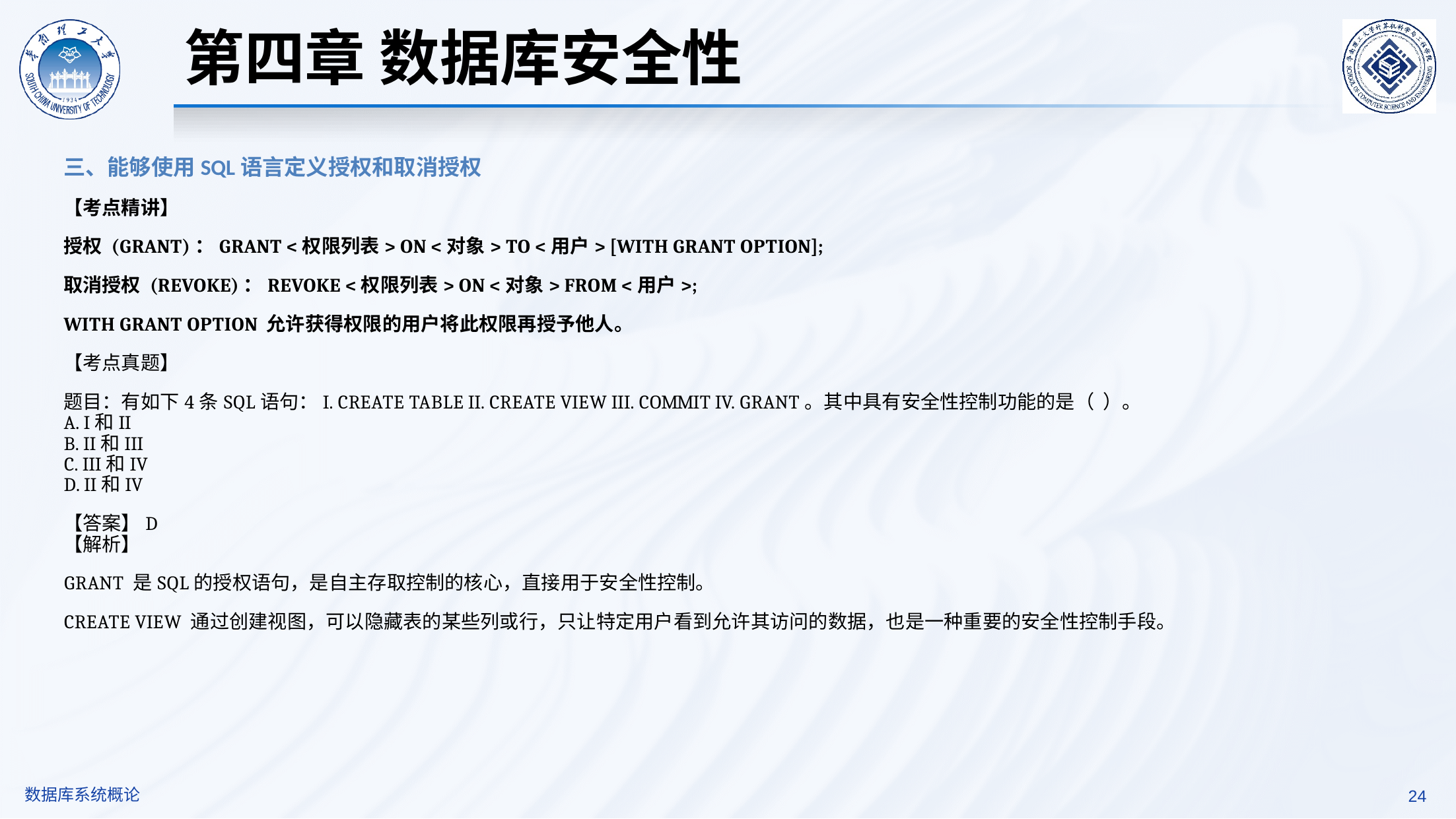

第四章 数据库安全性

三、能够使用SQL语言定义授权和取消授权
【考点精讲】
授权 (GRANT)：GRANT <权限列表> ON <对象> TO <用户> [WITH GRANT OPTION];
取消授权 (REVOKE)：REVOKE <权限列表> ON <对象> FROM <用户>;
WITH GRANT OPTION 允许获得权限的用户将此权限再授予他人。
【考点真题】
题目：有如下4条SQL语句：I. CREATE TABLE II. CREATE VIEW III. COMMIT IV. GRANT。其中具有安全性控制功能的是（  ）。
A. I和II
B. II和III
C. III和IV
D. II和IV
【答案】D
【解析】
GRANT 是SQL的授权语句，是自主存取控制的核心，直接用于安全性控制。
CREATE VIEW 通过创建视图，可以隐藏表的某些列或行，只让特定用户看到允许其访问的数据，也是一种重要的安全性控制手段。